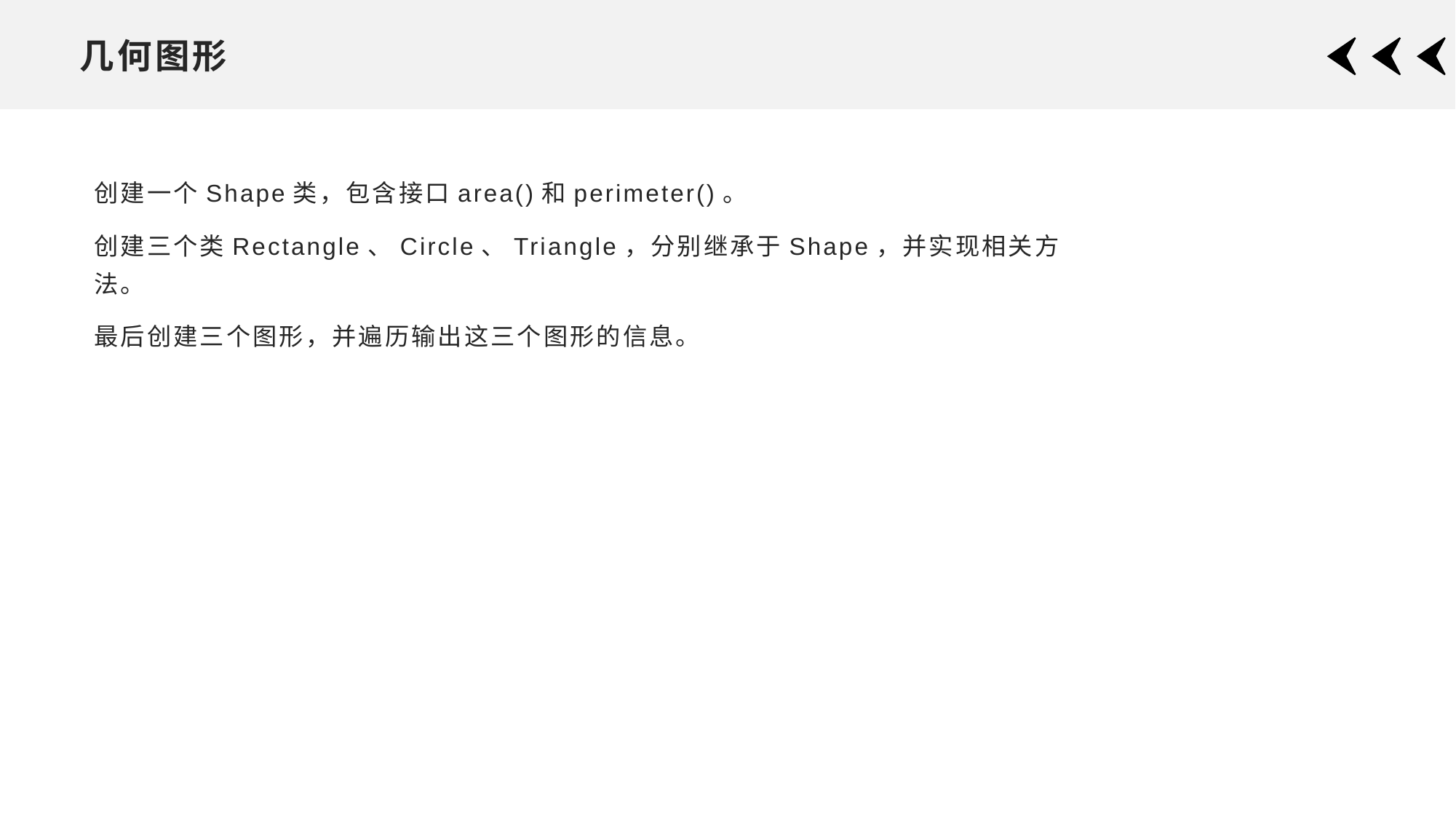

# 几何图形
创建一个Shape类，包含接口area()和perimeter()。
创建三个类Rectangle、Circle、Triangle，分别继承于Shape，并实现相关方法。
最后创建三个图形，并遍历输出这三个图形的信息。